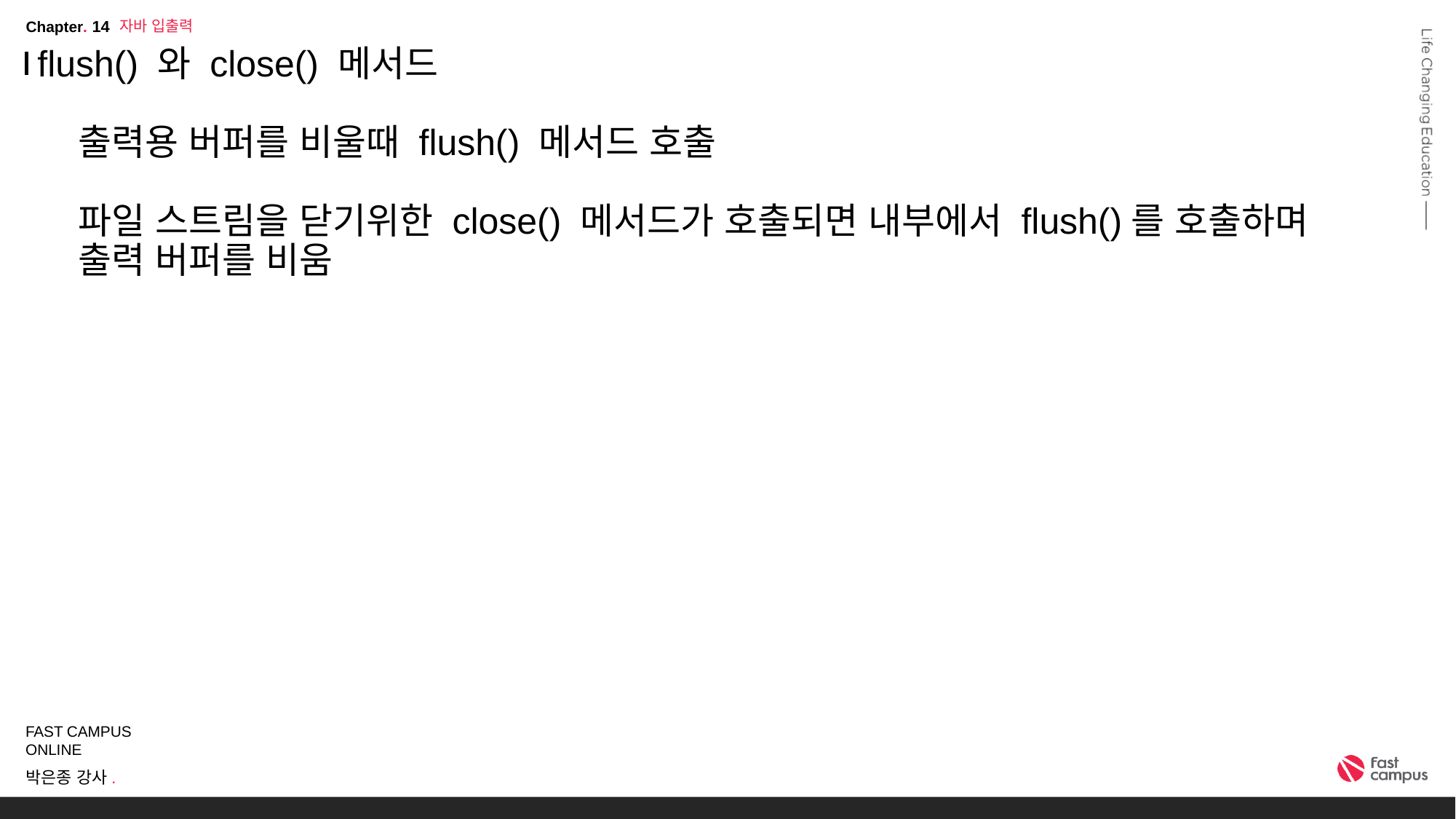

자바 입출력

14
# flush() 와 close() 메서드 출력용 버퍼를 비울때 flush() 메서드 호출 파일 스트림을 닫기위한 close() 메서드가 호출되면 내부에서 flush()를 호출하며 출력 버퍼를 비움